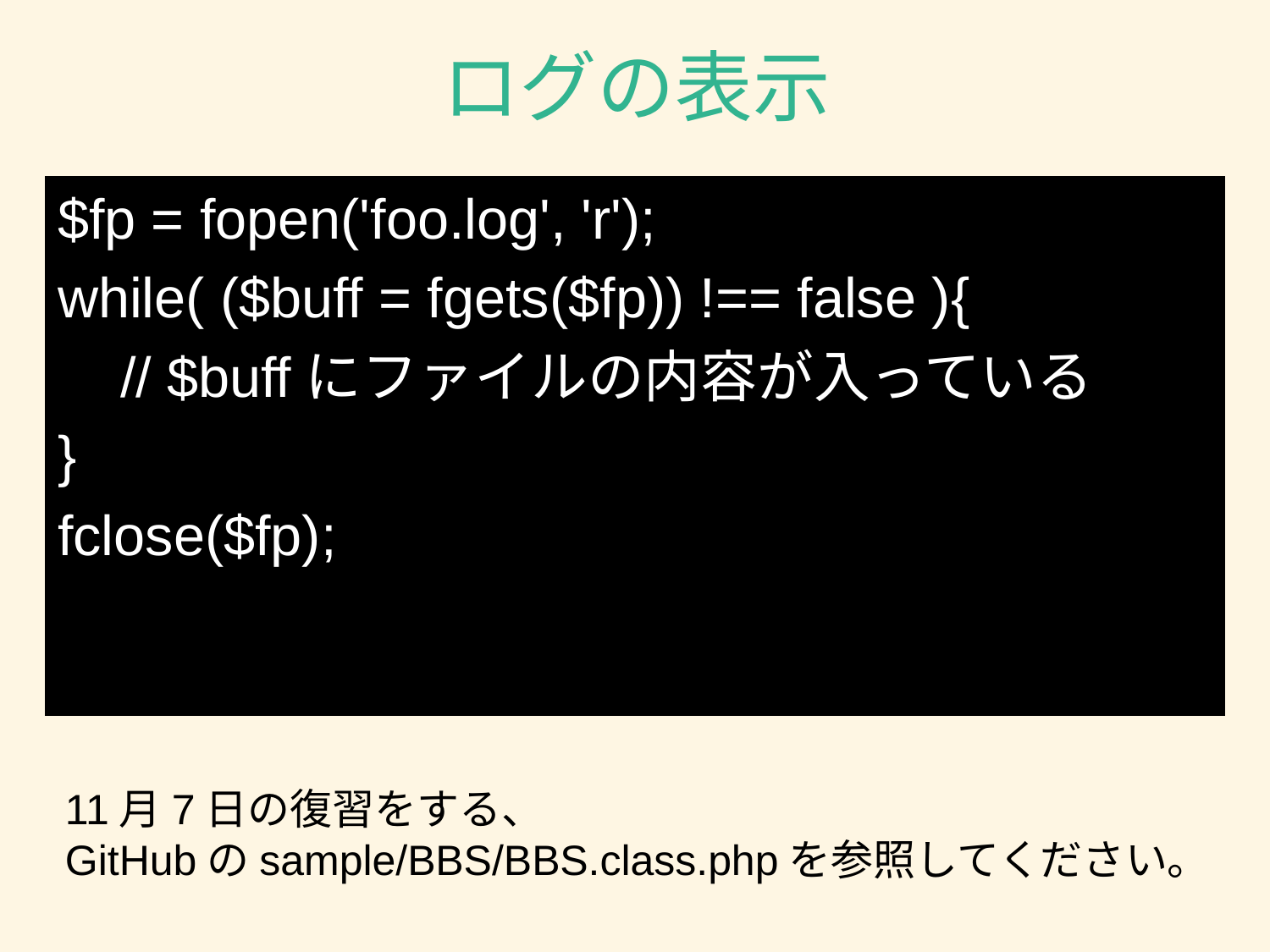

# ログの表示
$fp = fopen('foo.log', 'r');
while( ($buff = fgets($fp)) !== false ){
    // $buffにファイルの内容が入っている
}
fclose($fp);
11月7日の復習をする、
GitHubのsample/BBS/BBS.class.phpを参照してください。